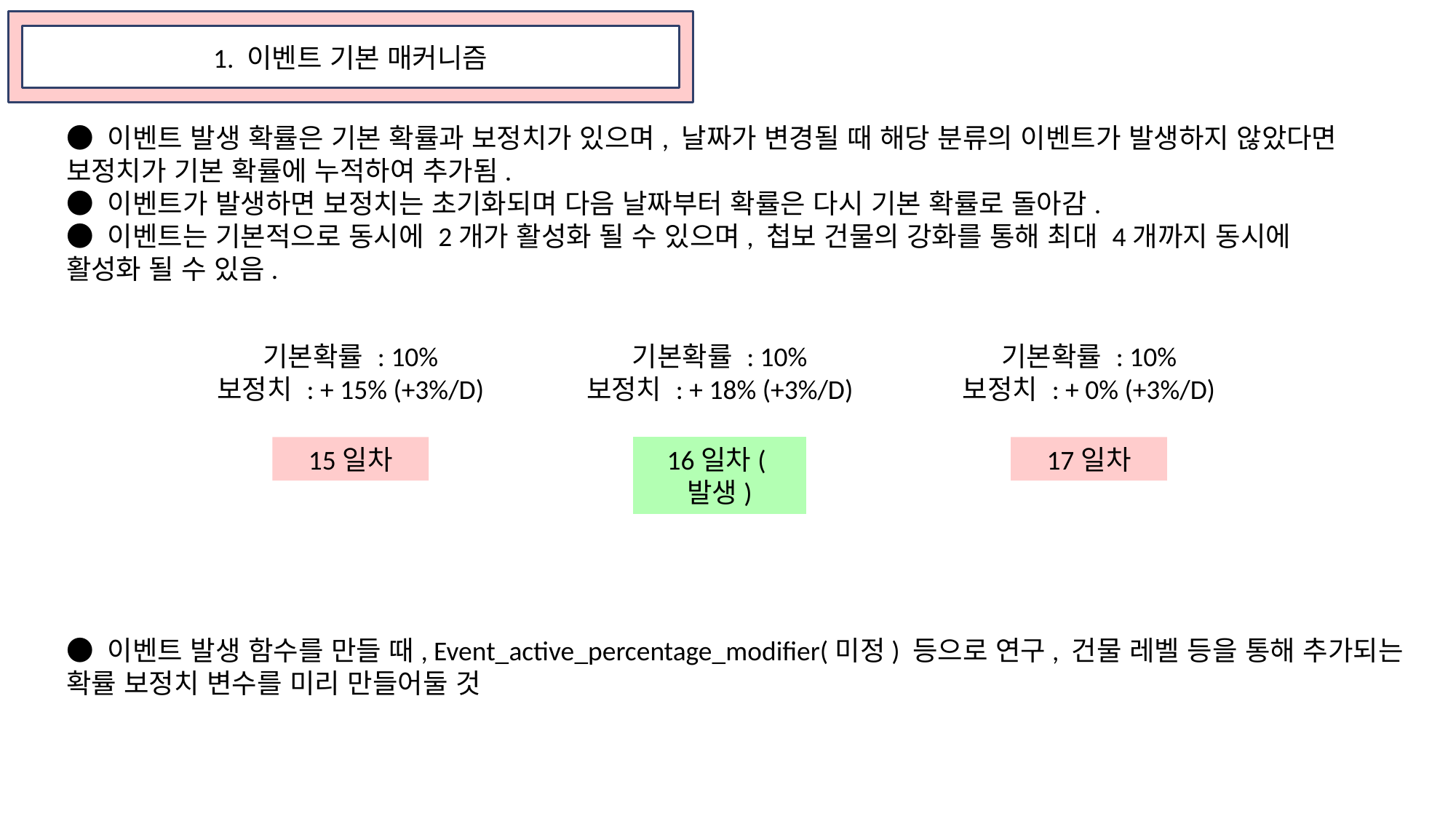

1. 이벤트 기본 매커니즘
● 이벤트 발생 확률은 기본 확률과 보정치가 있으며, 날짜가 변경될 때 해당 분류의 이벤트가 발생하지 않았다면 보정치가 기본 확률에 누적하여 추가됨.
● 이벤트가 발생하면 보정치는 초기화되며 다음 날짜부터 확률은 다시 기본 확률로 돌아감.
● 이벤트는 기본적으로 동시에 2개가 활성화 될 수 있으며, 첩보 건물의 강화를 통해 최대 4개까지 동시에
활성화 될 수 있음.
기본확률 : 10%
보정치 : + 18% (+3%/D)
기본확률 : 10%
보정치 : + 0% (+3%/D)
기본확률 : 10%
보정치 : + 15% (+3%/D)
15일차
16일차(발생)
17일차
● 이벤트 발생 함수를 만들 때, Event_active_percentage_modifier(미정) 등으로 연구, 건물 레벨 등을 통해 추가되는 확률 보정치 변수를 미리 만들어둘 것